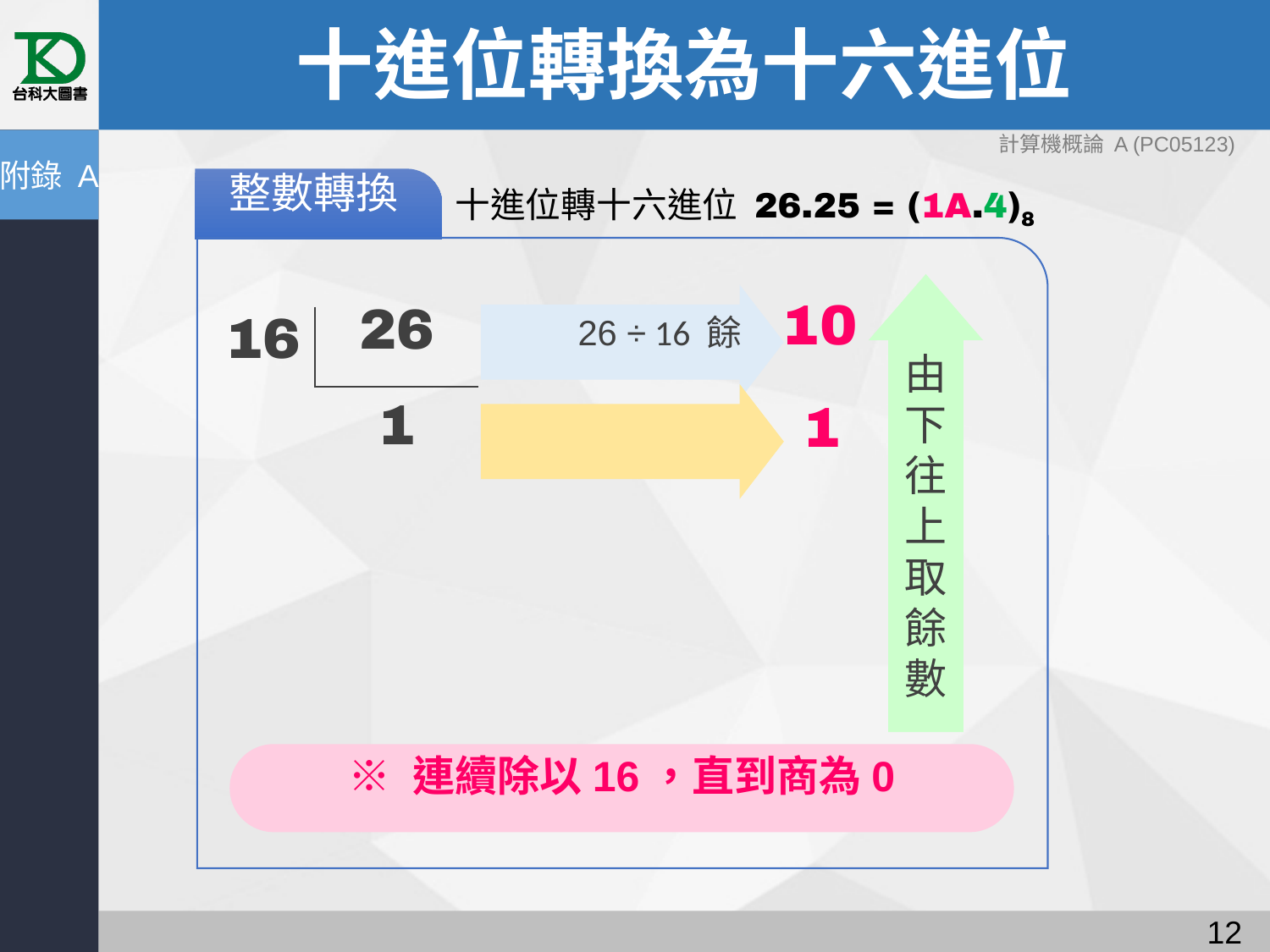

# 十進位轉換為十六進位
計算機概論 A (PC05123)
附錄 A
整數轉換

10
26 ÷ 16 餘
16

26

1
1
由下往上取餘數
※ 連續除以16，直到商為0
十進位轉十六進位 26.25 = (1A.4)8
12